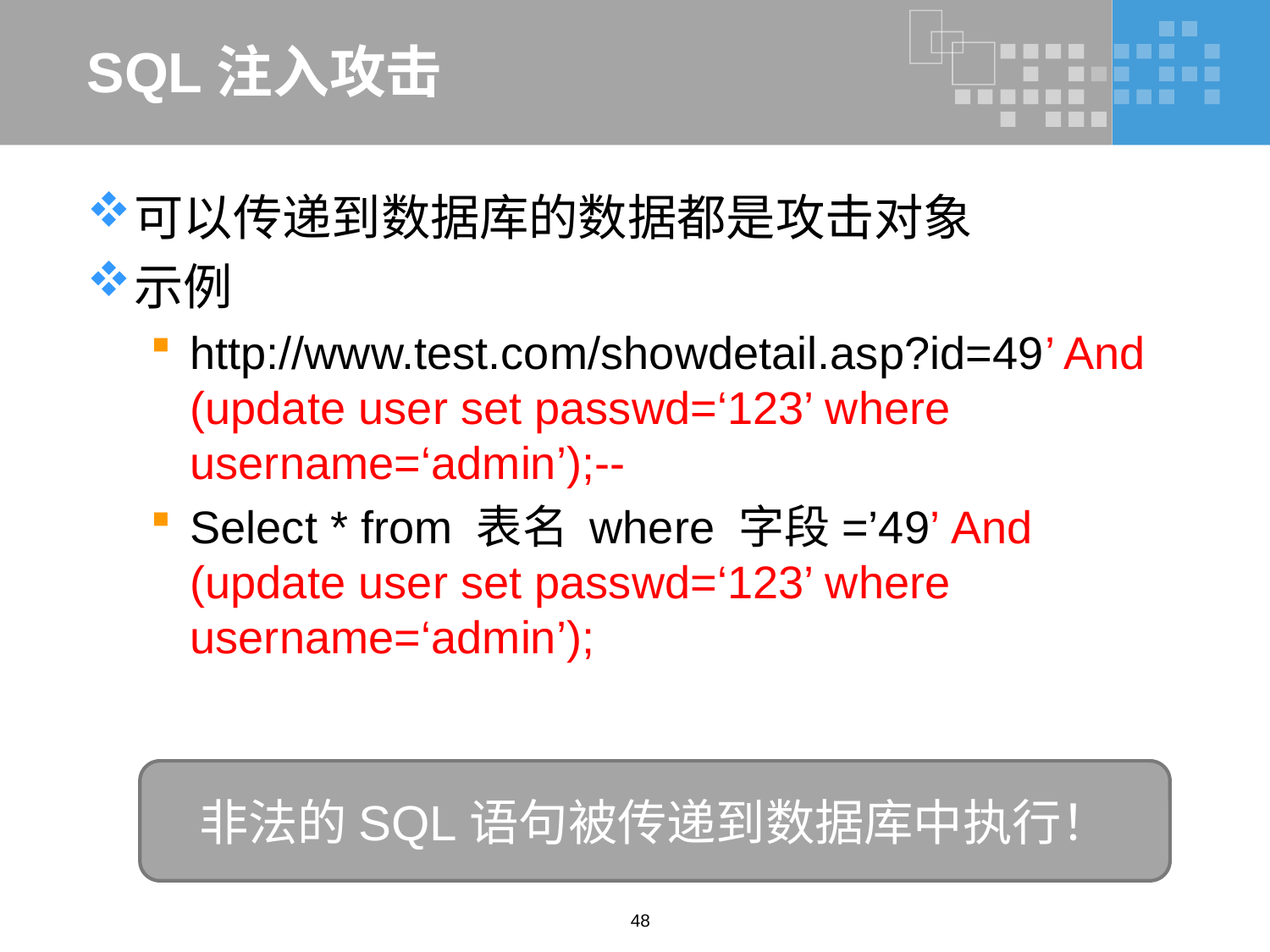

# SQL注入攻击
可以传递到数据库的数据都是攻击对象
示例
http://www.test.com/showdetail.asp?id=49’ And (update user set passwd=‘123’ where username=‘admin’);--
Select * from 表名 where 字段=’49’ And (update user set passwd=‘123’ where username=‘admin’);

非法的SQL语句被传递到数据库中执行！
48